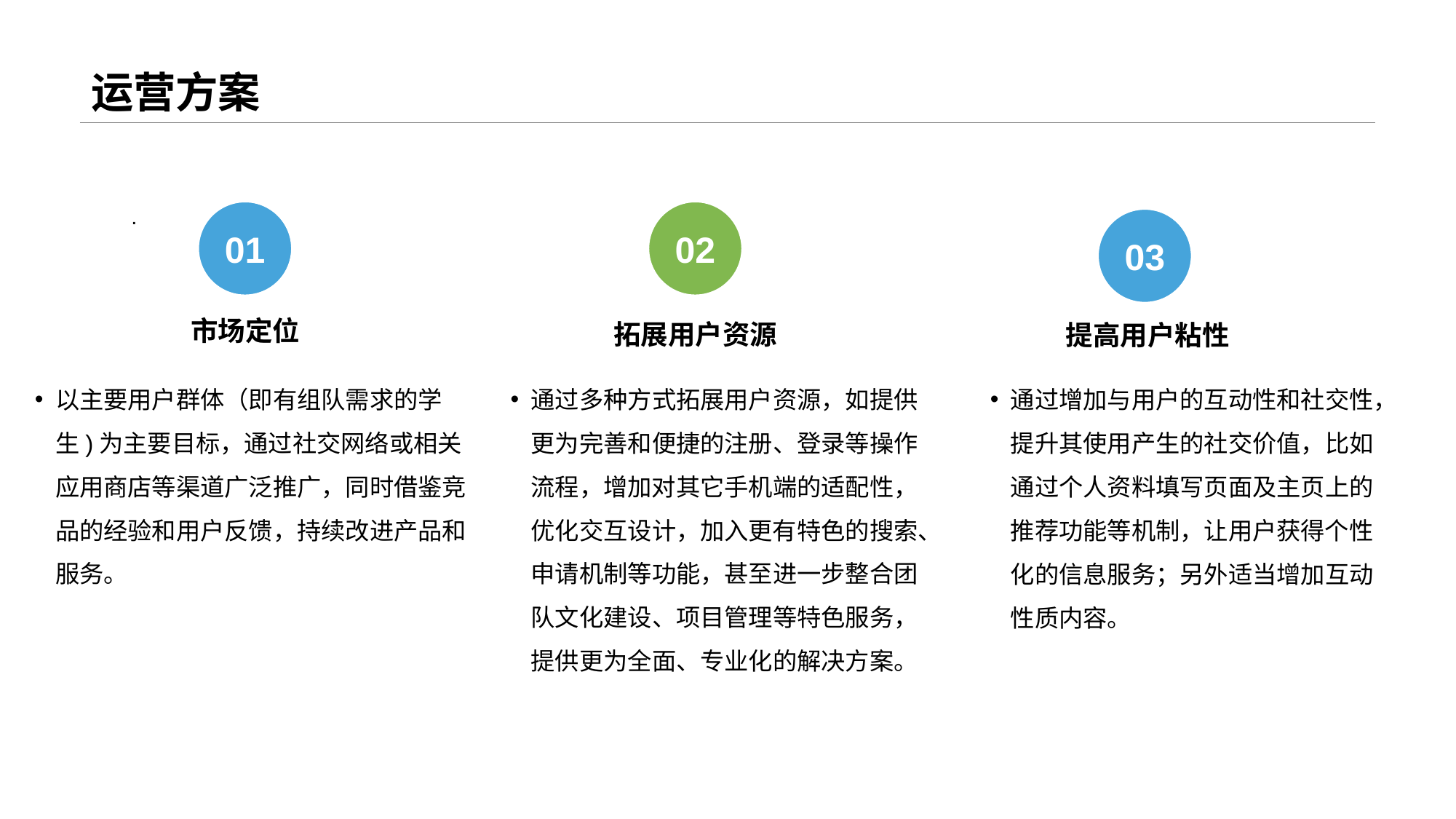

# 运营方案
.
02
通过多种方式拓展用户资源，如提供更为完善和便捷的注册、登录等操作流程，增加对其它手机端的适配性，优化交互设计，加入更有特色的搜索、申请机制等功能，甚至进一步整合团队文化建设、项目管理等特色服务，提供更为全面、专业化的解决方案。

03
	提高用户粘性
通过增加与用户的互动性和社交性，提升其使用产生的社交价值，比如通过个人资料填写页面及主页上的推荐功能等机制，让用户获得个性化的信息服务；另外适当增加互动性质内容。
01
	市场定位
	拓展用户资源
以主要用户群体（即有组队需求的学生)为主要目标，通过社交网络或相关应用商店等渠道广泛推广，同时借鉴竞品的经验和用户反馈，持续改进产品和服务。